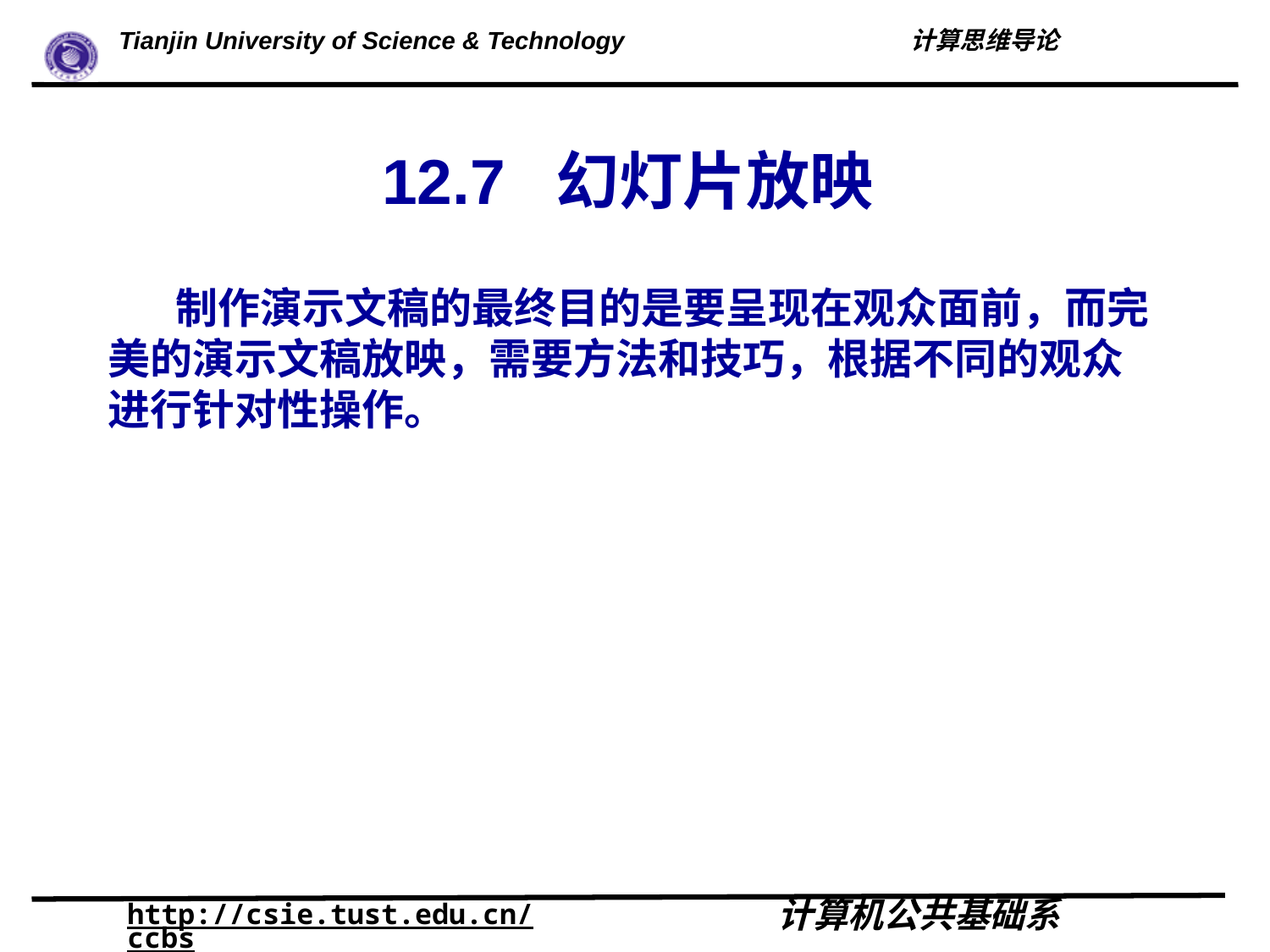

# 12.7  幻灯片放映
      制作演示文稿的最终目的是要呈现在观众面前，而完美的演示文稿放映，需要方法和技巧，根据不同的观众进行针对性操作。